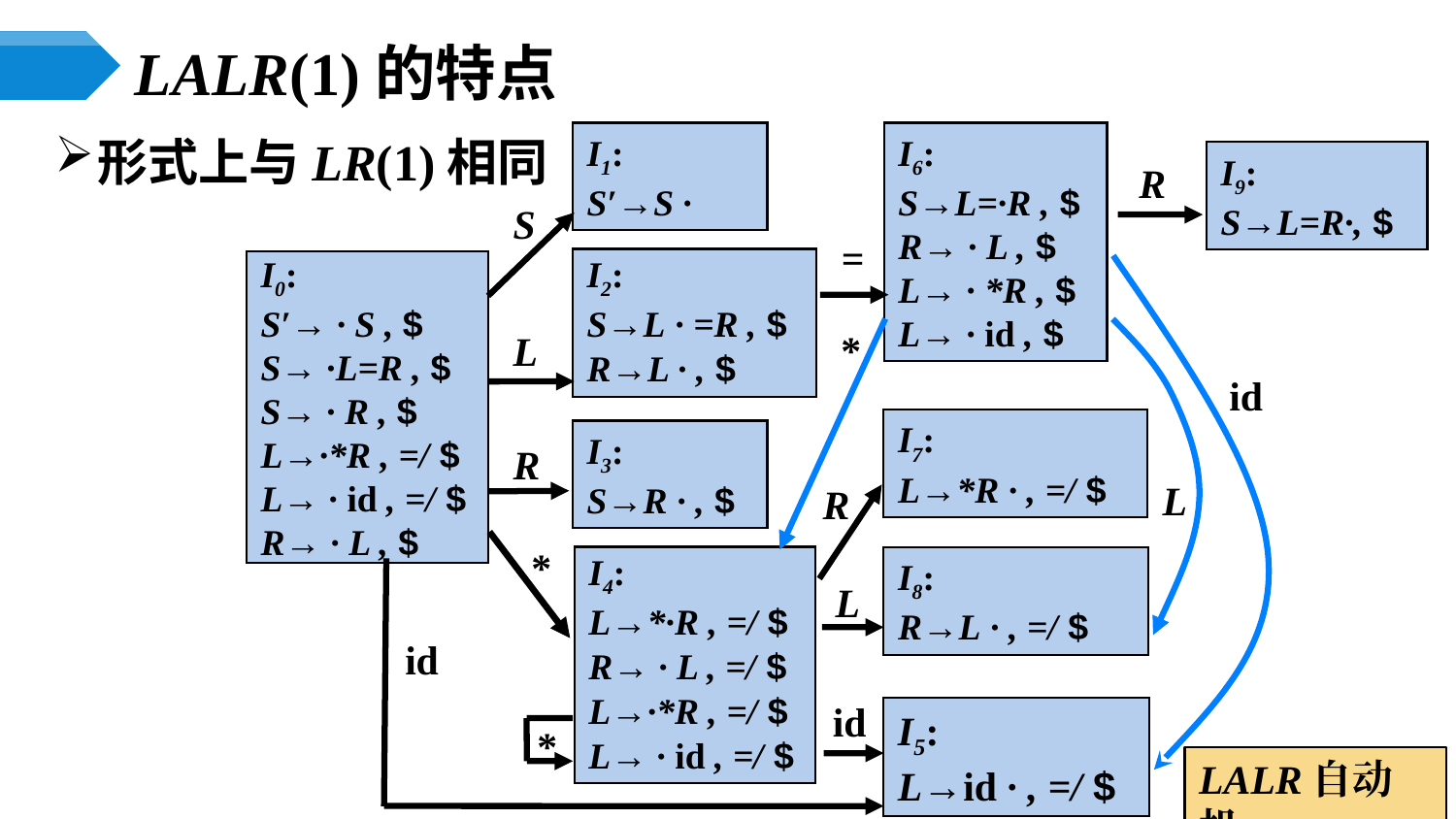

# LALR(1)的特点
形式上与LR(1)相同

I1:
S′→S ·
I6:
S→L=·R , $
R→ · L , $
L→ · *R , $
L→ · id , $
I9:
S→L=R·, $
R
S

=
I2:
S→L · =R , $
R→L · , $
I0:
S′→ · S , $
S→ ·L=R , $
S→ · R , $
L→·*R , =/ $
L→ · id , =/ $
R→ · L , $

*
L

id

I7:
L→*R · , =/ $
I3:
S→R · , $
R
L
R

*
I4:
L→*·R , =/ $
R→ · L , =/ $
L→·*R , =/ $
L→ · id , =/ $
I8:
R→L · , =/ $

L
id

id
I5:
L→id · , =/ $
*

LALR自动机